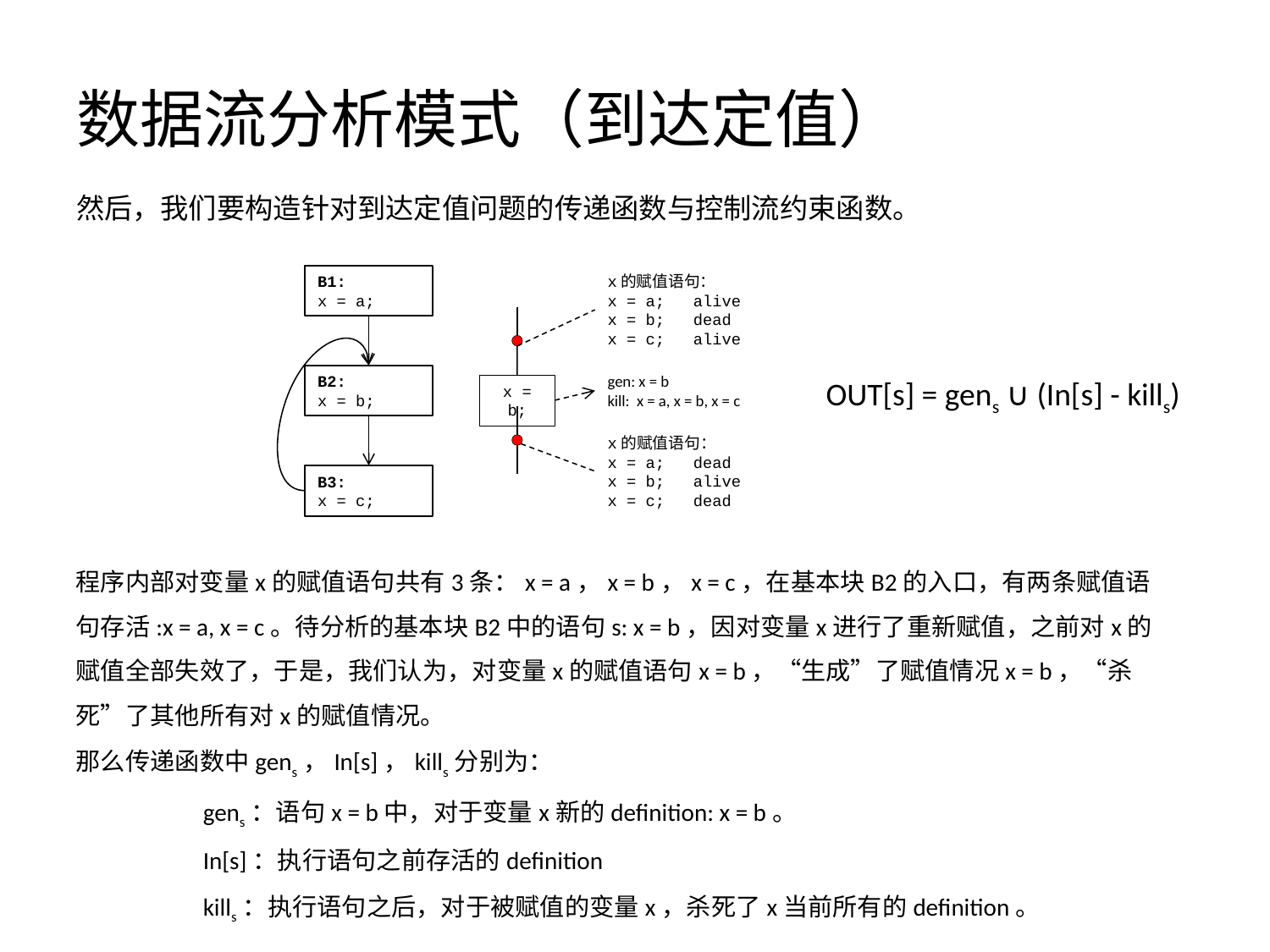

# 数据流分析模式（到达定值）
然后，我们要构造针对到达定值问题的传递函数与控制流约束函数。

B1:
x = a;
x的赋值语句：
x = a;   alive
x = b;   dead
x = c;   alive

OUT[s] = gens ∪ (In[s] - kills)
B2:
x = b;
gen: x = b
kill:  x = a, x = b, x = c
x = b;
x的赋值语句：
x = a;   dead
x = b;   alive
x = c;   dead

B3:
x = c;
程序内部对变量x的赋值语句共有3条：x = a，x = b，x = c，在基本块B2的入口，有两条赋值语句存活:x = a, x = c。待分析的基本块B2中的语句s: x = b，因对变量x进行了重新赋值，之前对x的赋值全部失效了，于是，我们认为，对变量x的赋值语句x = b，“生成”了赋值情况x = b，“杀死”了其他所有对x的赋值情况。
那么传递函数中gens，In[s]，kills分别为：
	gens：语句x = b中，对于变量x新的definition: x = b。
	In[s]：执行语句之前存活的definition
	kills：执行语句之后，对于被赋值的变量x，杀死了x当前所有的definition。